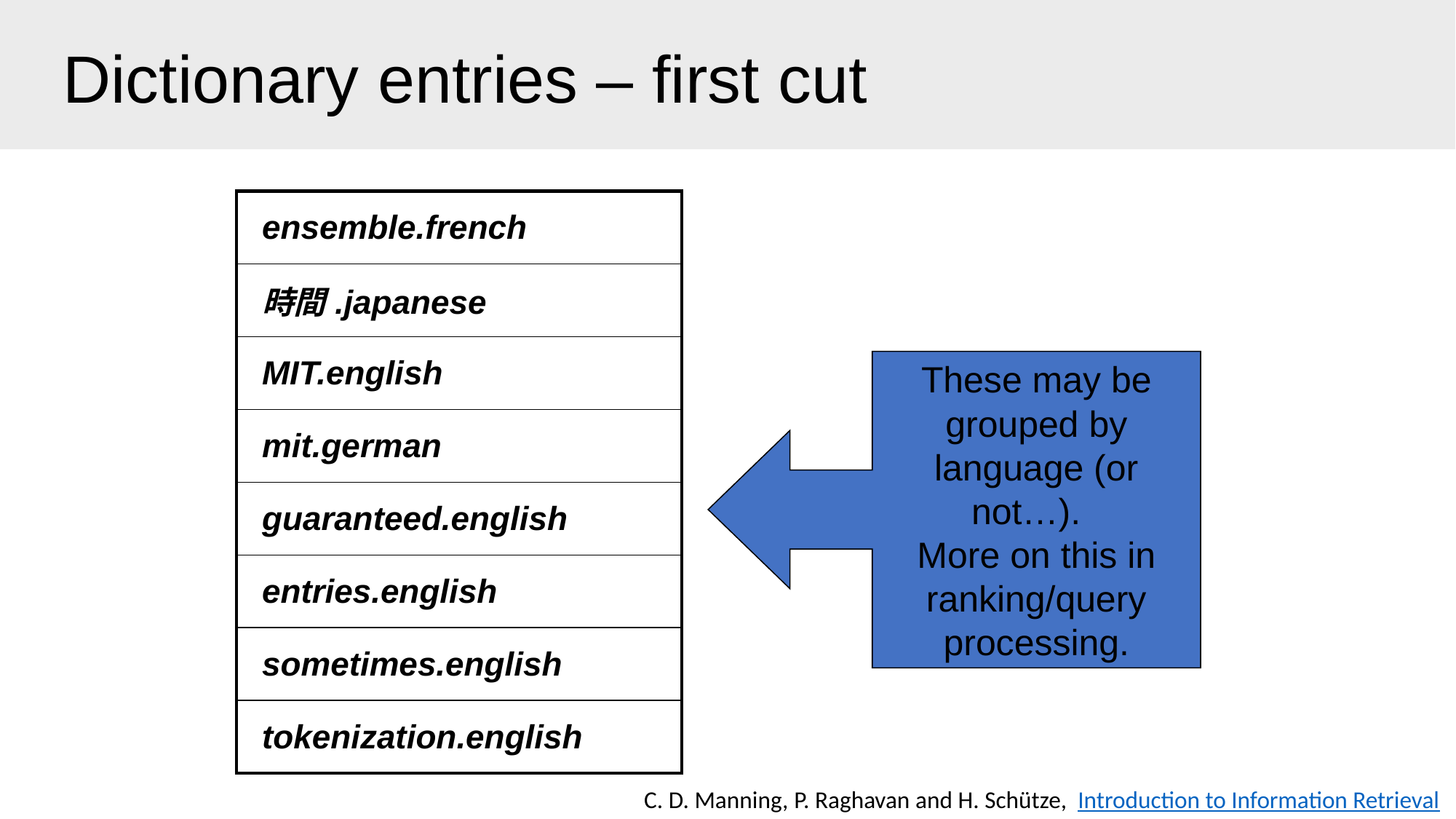

# Dictionary entries – first cut
| ensemble.french |
| --- |
| 時間.japanese |
| MIT.english |
| mit.german |
| guaranteed.english |
| entries.english |
| sometimes.english |
| tokenization.english |
These may be grouped by language (or not…).
More on this in ranking/query processing.
C. D. Manning, P. Raghavan and H. Schütze,  Introduction to Information Retrieval